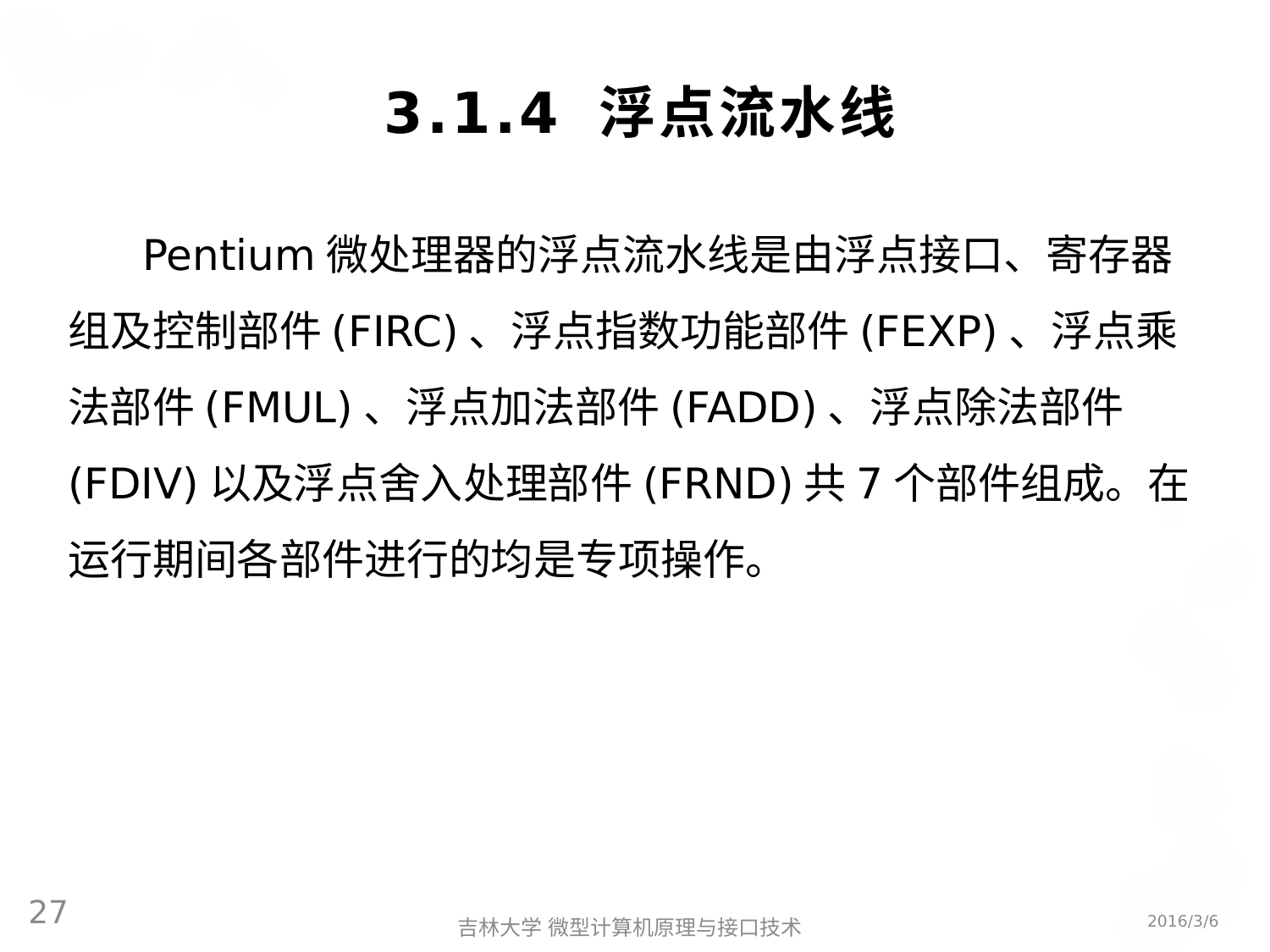

# 3.1.4 浮点流水线
Pentium微处理器的浮点流水线是由浮点接口、寄存器组及控制部件(FIRC)、浮点指数功能部件(FEXP)、浮点乘法部件(FMUL)、浮点加法部件(FADD)、浮点除法部件(FDIV)以及浮点舍入处理部件(FRND)共7个部件组成。在运行期间各部件进行的均是专项操作。

27
2016/3/6
吉林大学 微型计算机原理与接口技术